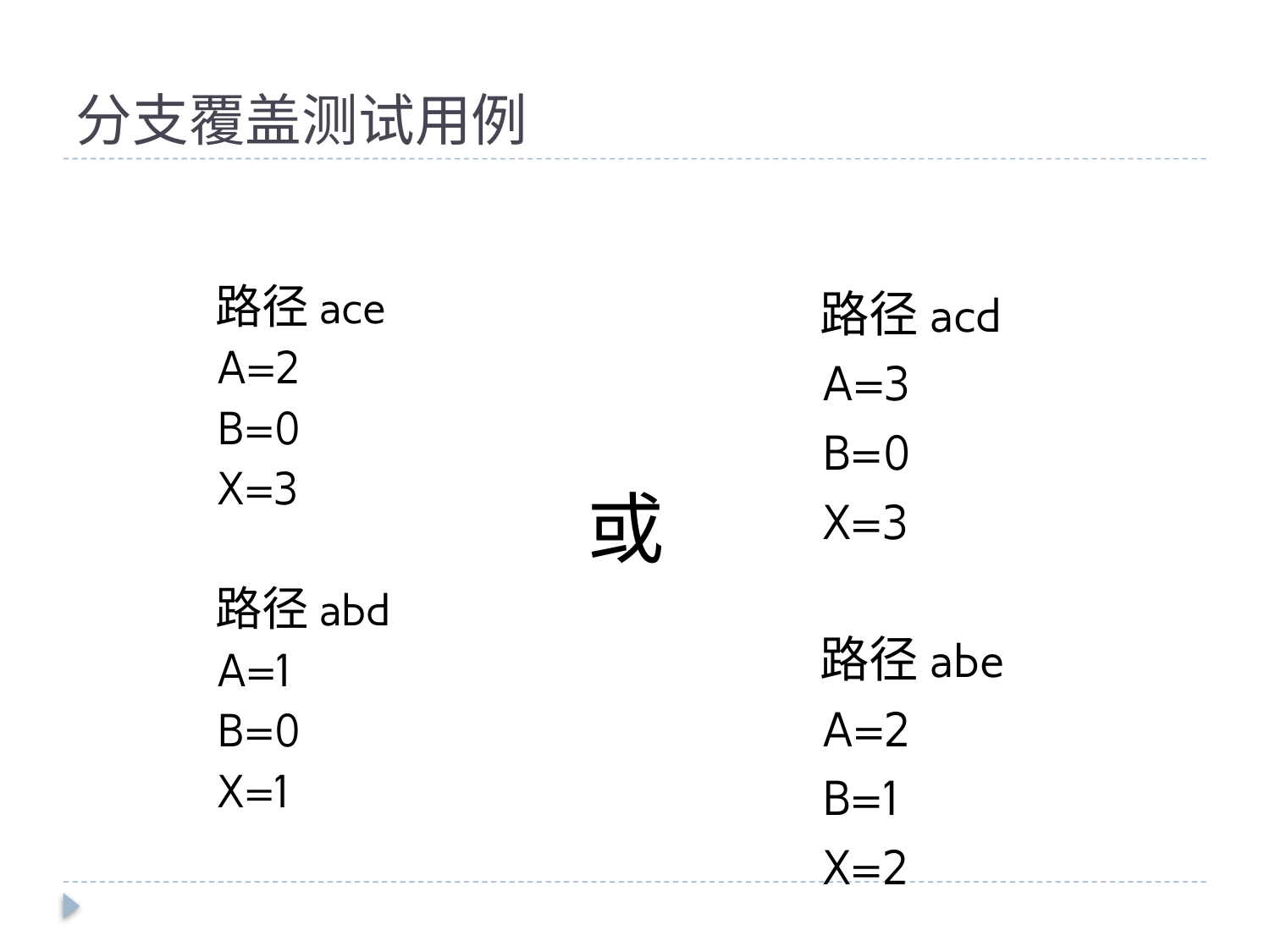

# 分支覆盖测试用例
    路径acd
    A=3
    B=0
    X=3

    路径abe
    A=2
    B=1
    X=2
    路径ace
    A=2
    B=0
    X=3

    路径abd
    A=1
    B=0
    X=1
或